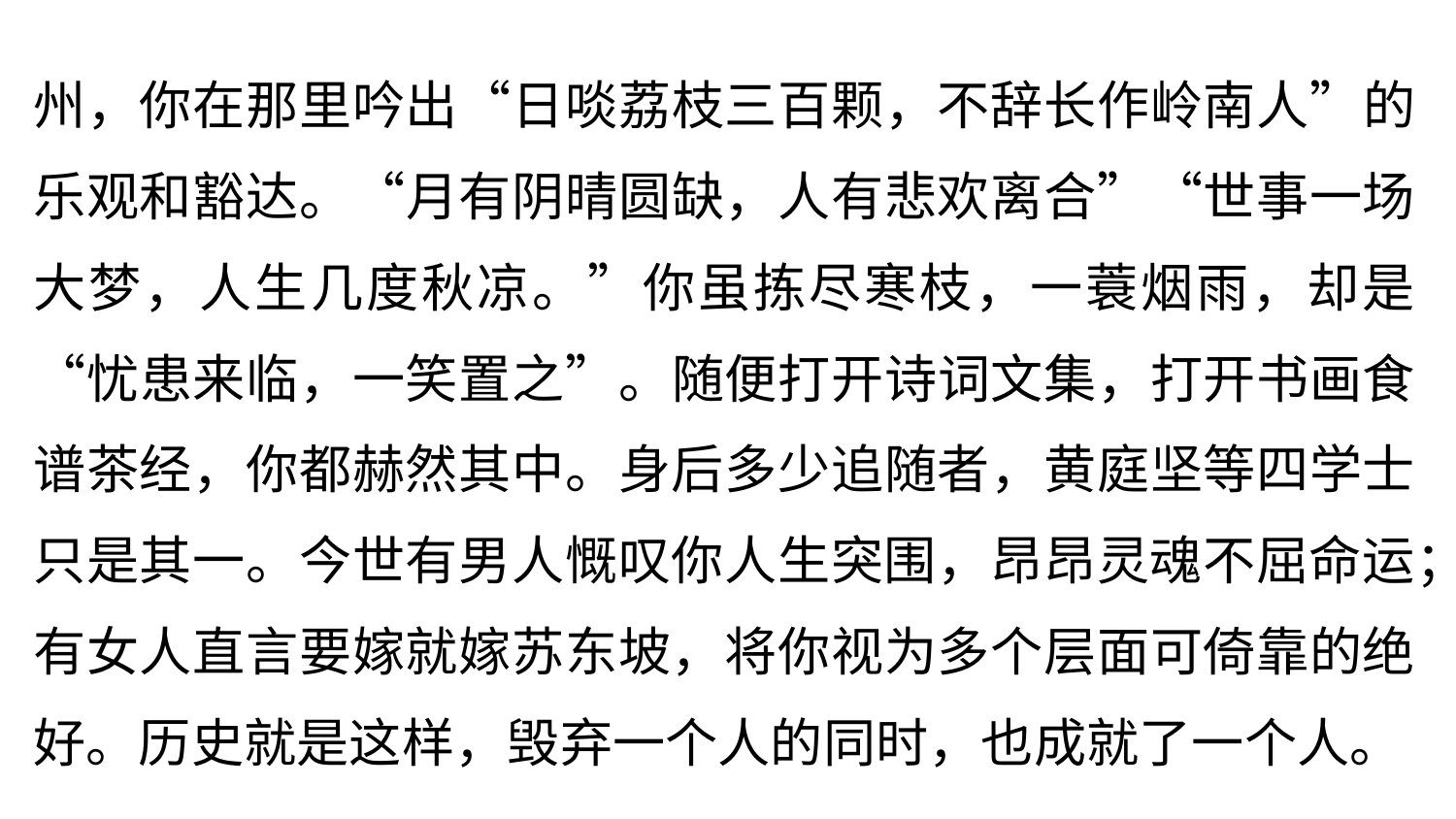

州，你在那里吟出“日啖荔枝三百颗，不辞长作岭南人”的乐观和豁达。“月有阴晴圆缺，人有悲欢离合”“世事一场大梦，人生几度秋凉。”你虽拣尽寒枝，一蓑烟雨，却是“忧患来临，一笑置之”。随便打开诗词文集，打开书画食谱茶经，你都赫然其中。身后多少追随者，黄庭坚等四学士只是其一。今世有男人慨叹你人生突围，昂昂灵魂不屈命运；有女人直言要嫁就嫁苏东坡，将你视为多个层面可倚靠的绝好。历史就是这样，毁弃一个人的同时，也成就了一个人。